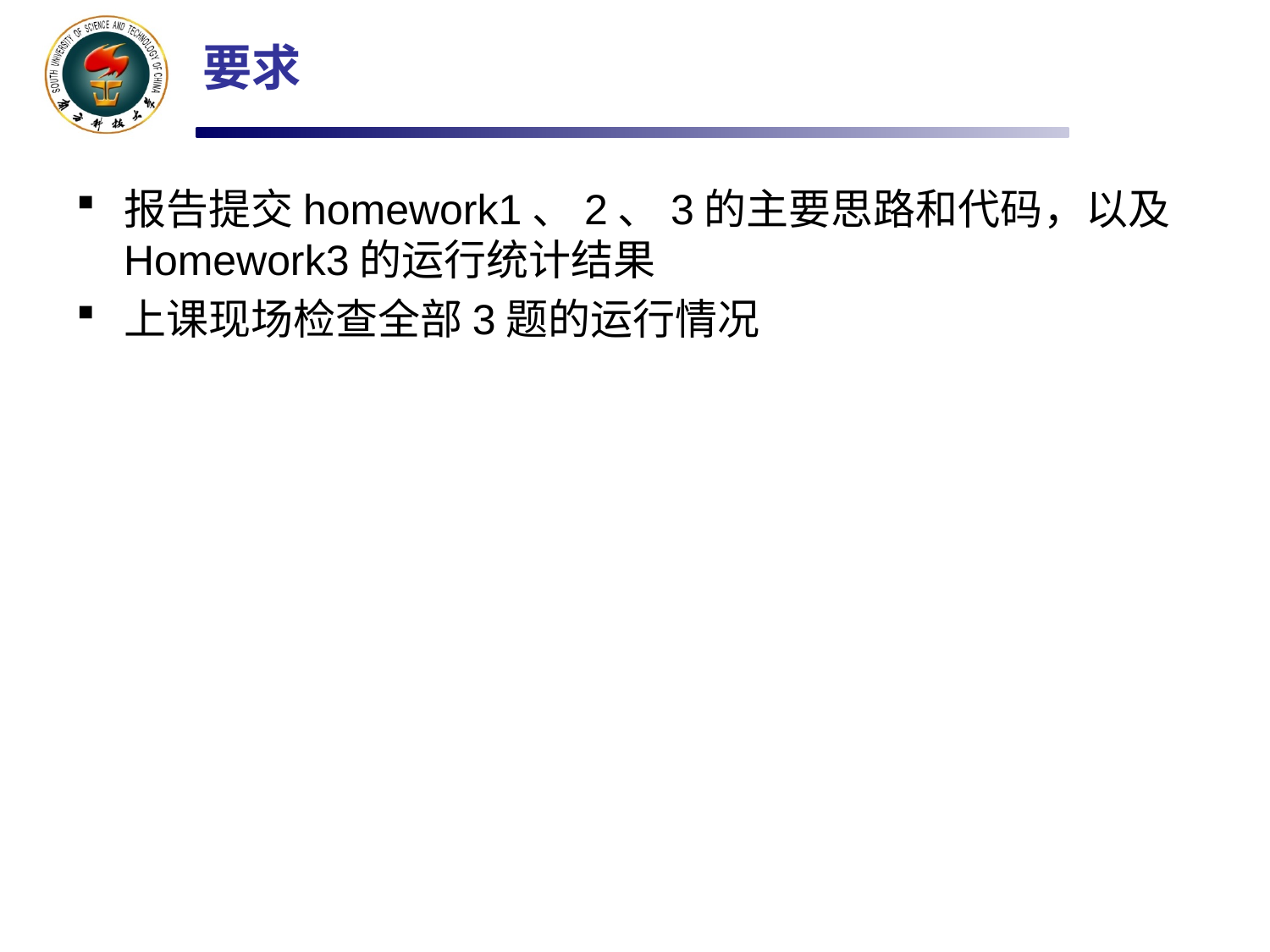

# 要求
报告提交homework1、2、3的主要思路和代码，以及Homework3的运行统计结果
上课现场检查全部3题的运行情况